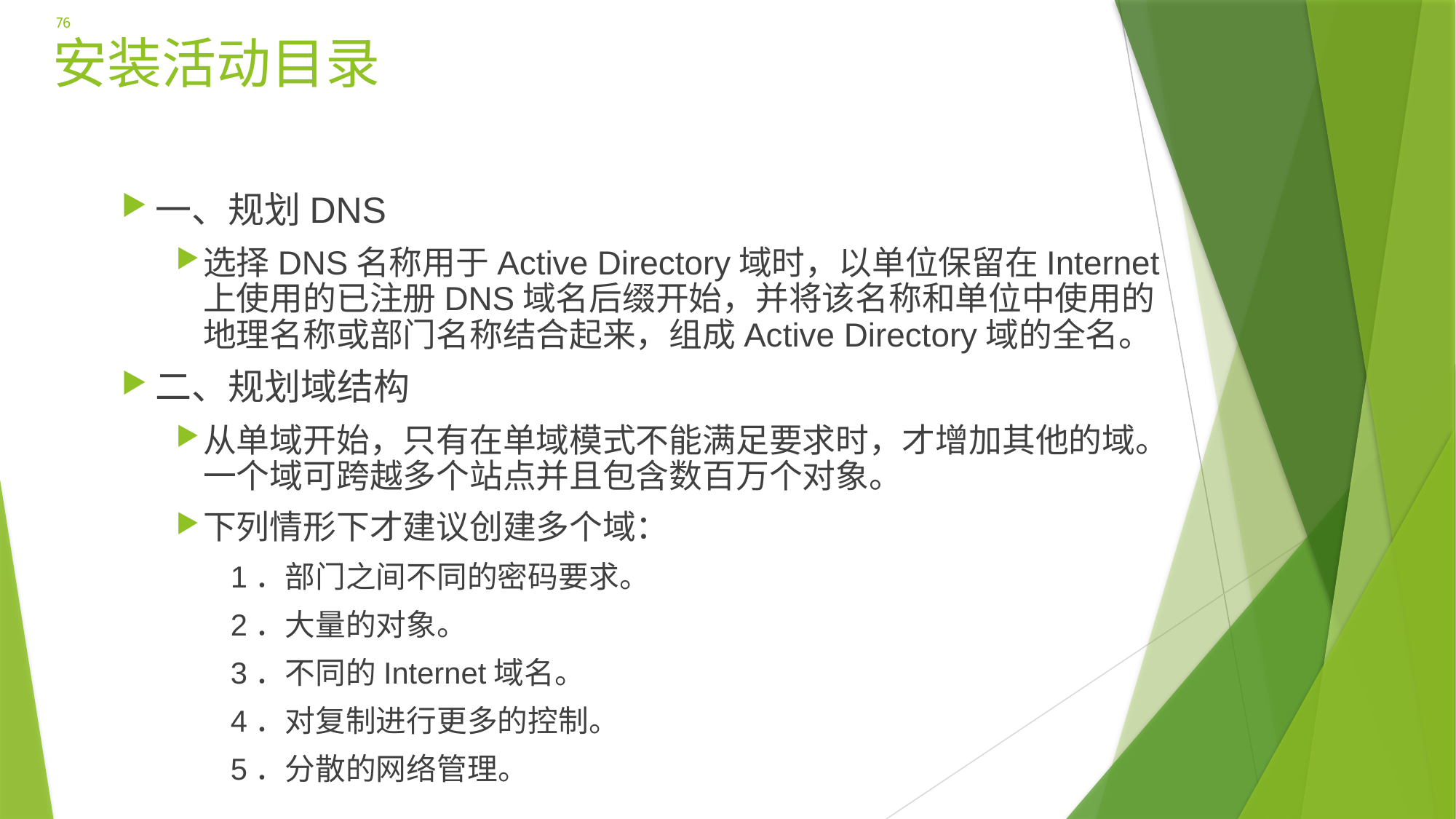

76
# 安装活动目录
一、规划DNS
选择DNS名称用于Active Directory域时，以单位保留在Internet上使用的已注册DNS域名后缀开始，并将该名称和单位中使用的地理名称或部门名称结合起来，组成Active Directory域的全名。
二、规划域结构
从单域开始，只有在单域模式不能满足要求时，才增加其他的域。一个域可跨越多个站点并且包含数百万个对象。
下列情形下才建议创建多个域：
1．部门之间不同的密码要求。
2．大量的对象。
3．不同的Internet域名。
4．对复制进行更多的控制。
5．分散的网络管理。